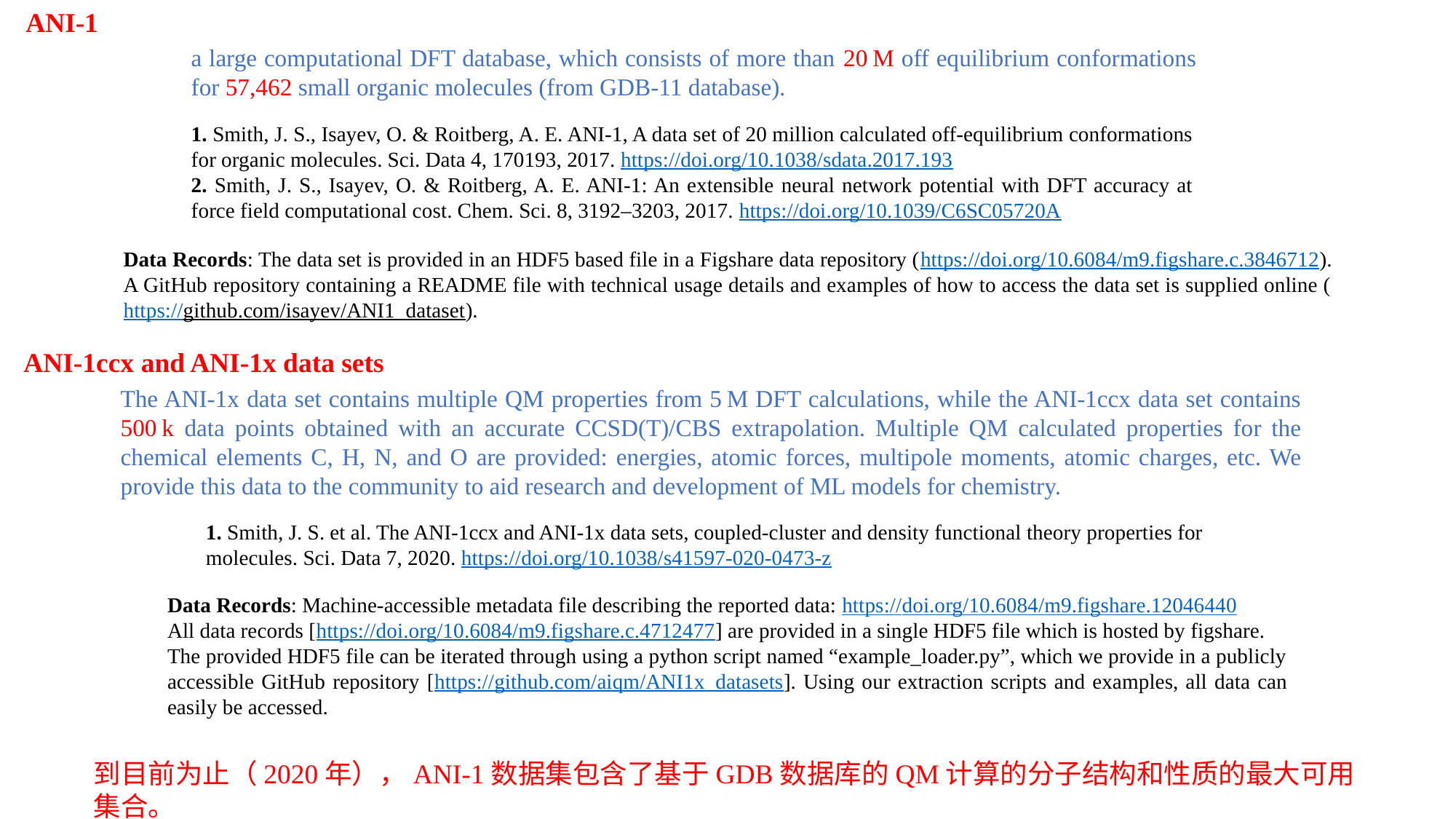

ANI-1
a large computational DFT database, which consists of more than 20 M off equilibrium conformations for 57,462 small organic molecules (from GDB-11 database).
1. Smith, J. S., Isayev, O. & Roitberg, A. E. ANI-1, A data set of 20 million calculated off-equilibrium conformations for organic molecules. Sci. Data 4, 170193, 2017. https://doi.org/10.1038/sdata.2017.193
2. Smith, J. S., Isayev, O. & Roitberg, A. E. ANI-1: An extensible neural network potential with DFT accuracy at force field computational cost. Chem. Sci. 8, 3192–3203, 2017. https://doi.org/10.1039/C6SC05720A
Data Records: The data set is provided in an HDF5 based file in a Figshare data repository (https://doi.org/10.6084/m9.figshare.c.3846712). A GitHub repository containing a README file with technical usage details and examples of how to access the data set is supplied online (https://github.com/isayev/ANI1_dataset).
ANI-1ccx and ANI-1x data sets
The ANI-1x data set contains multiple QM properties from 5 M DFT calculations, while the ANI-1ccx data set contains 500 k data points obtained with an accurate CCSD(T)/CBS extrapolation. Multiple QM calculated properties for the chemical elements C, H, N, and O are provided: energies, atomic forces, multipole moments, atomic charges, etc. We provide this data to the community to aid research and development of ML models for chemistry.
1. Smith, J. S. et al. The ANI-1ccx and ANI-1x data sets, coupled-cluster and density functional theory properties for molecules. Sci. Data 7, 2020. https://doi.org/10.1038/s41597-020-0473-z

Data Records: Machine-accessible metadata file describing the reported data: https://doi.org/10.6084/m9.figshare.12046440
All data records [https://doi.org/10.6084/m9.figshare.c.4712477] are provided in a single HDF5 file which is hosted by figshare.
The provided HDF5 file can be iterated through using a python script named “example_loader.py”, which we provide in a publicly accessible GitHub repository [https://github.com/aiqm/ANI1x_datasets]. Using our extraction scripts and examples, all data can easily be accessed.
到目前为止（2020年），ANI-1数据集包含了基于GDB数据库的QM计算的分子结构和性质的最大可用集合。